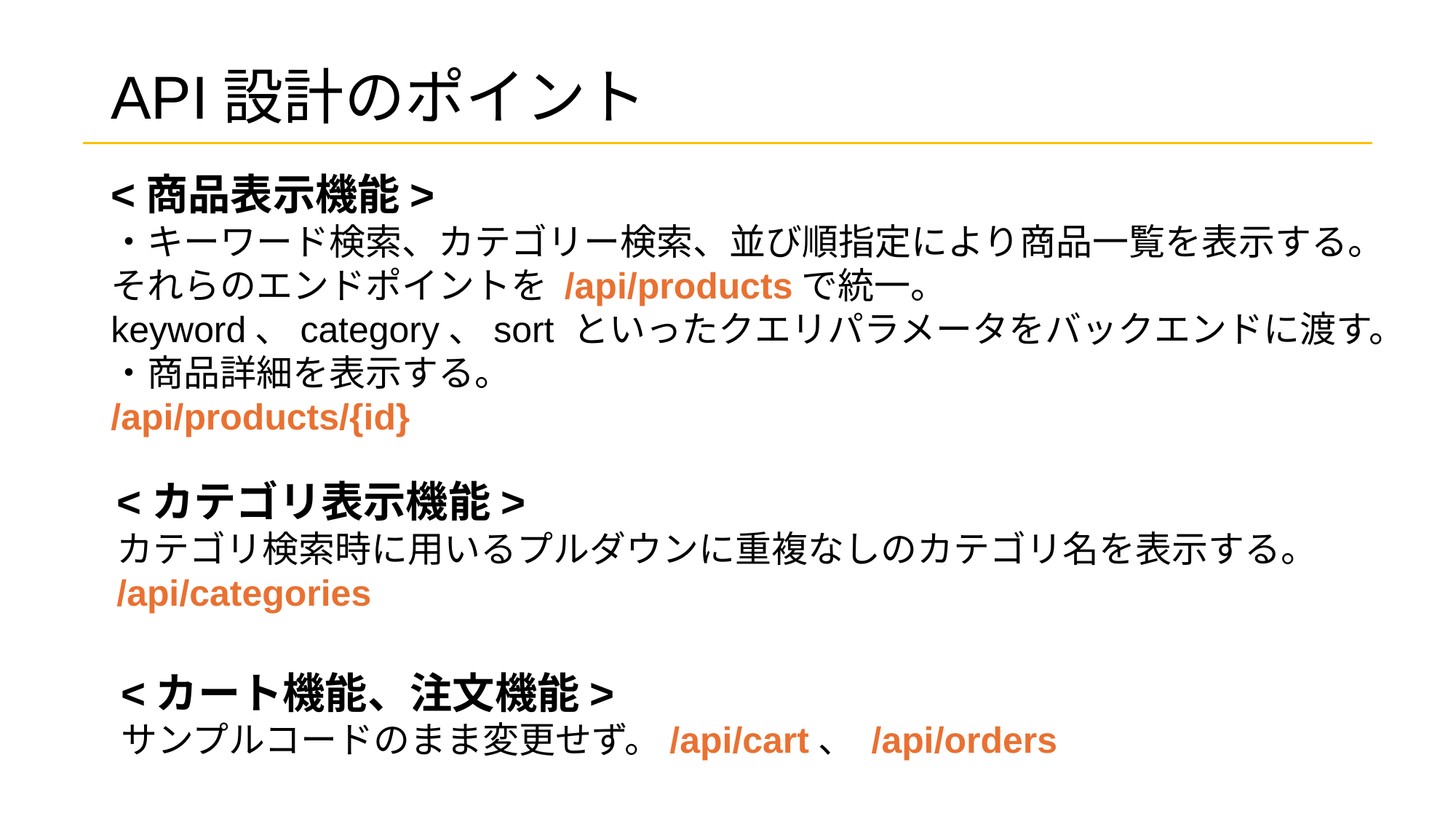

# API設計のポイント
<商品表示機能>
・キーワード検索、カテゴリー検索、並び順指定により商品一覧を表示する。
それらのエンドポイントを /api/productsで統一。
keyword、category、sort といったクエリパラメータをバックエンドに渡す。
・商品詳細を表示する。
/api/products/{id}
<カテゴリ表示機能>
カテゴリ検索時に用いるプルダウンに重複なしのカテゴリ名を表示する。
/api/categories
<カート機能、注文機能>
サンプルコードのまま変更せず。/api/cart、 /api/orders